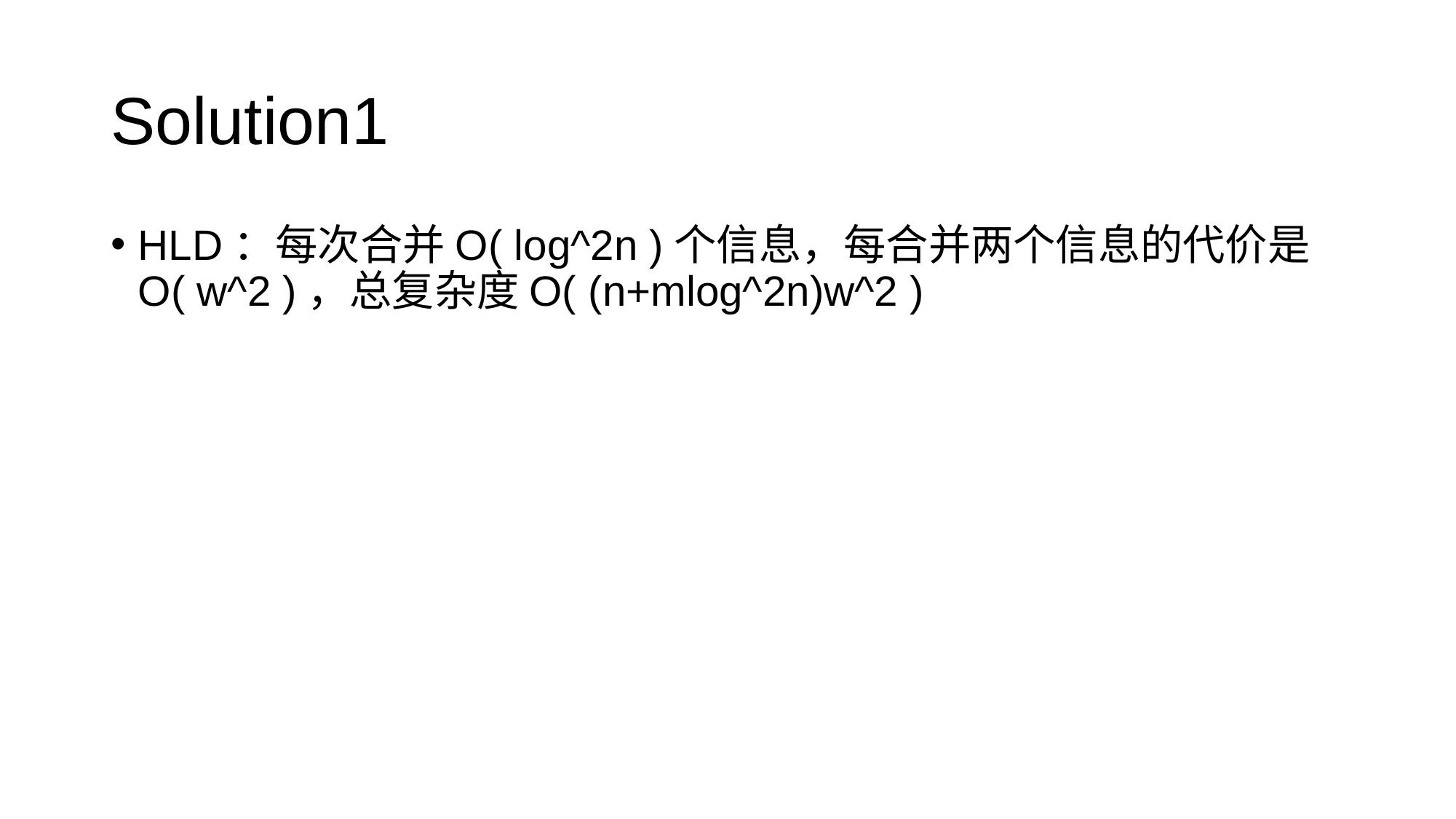

# Solution1
HLD：每次合并O( log^2n )个信息，每合并两个信息的代价是O( w^2 )，总复杂度O( (n+mlog^2n)w^2 )